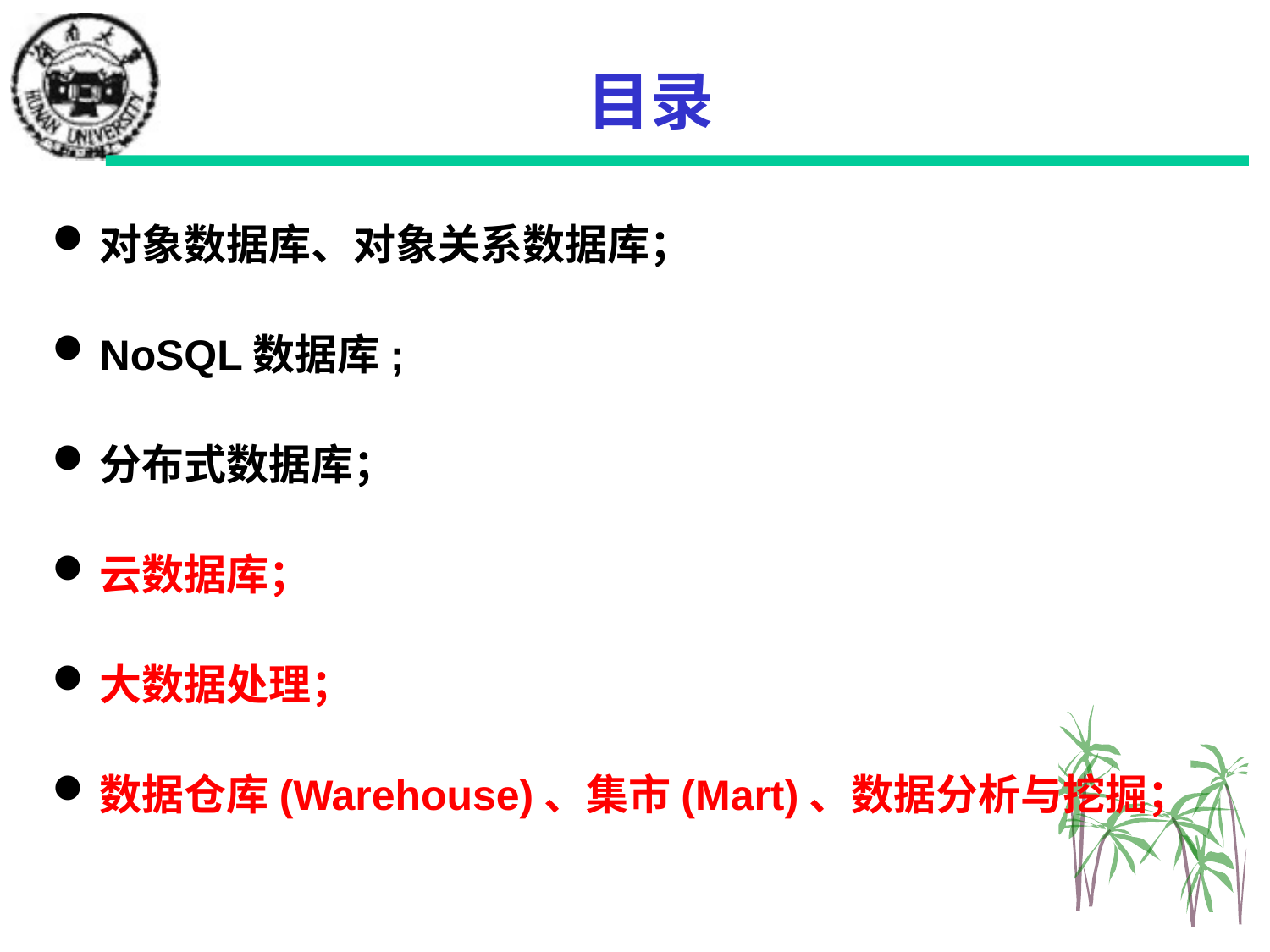

# 目录
对象数据库、对象关系数据库；

NoSQL数据库;

分布式数据库；

云数据库；

大数据处理；

数据仓库(Warehouse)、集市(Mart)、数据分析与挖掘；